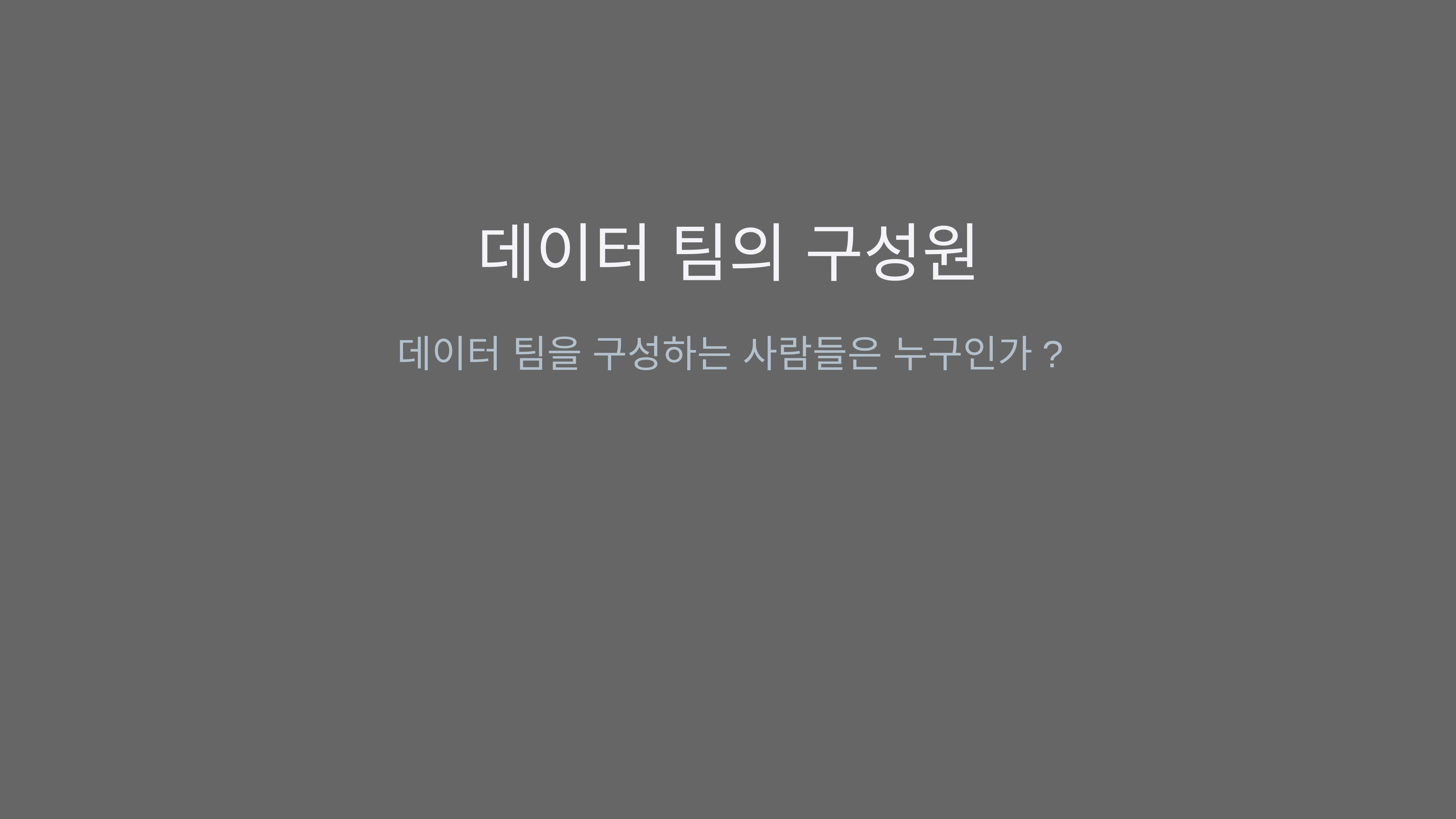

# 데이터 팀의 구성원
데이터 팀을 구성하는 사람들은 누구인가?